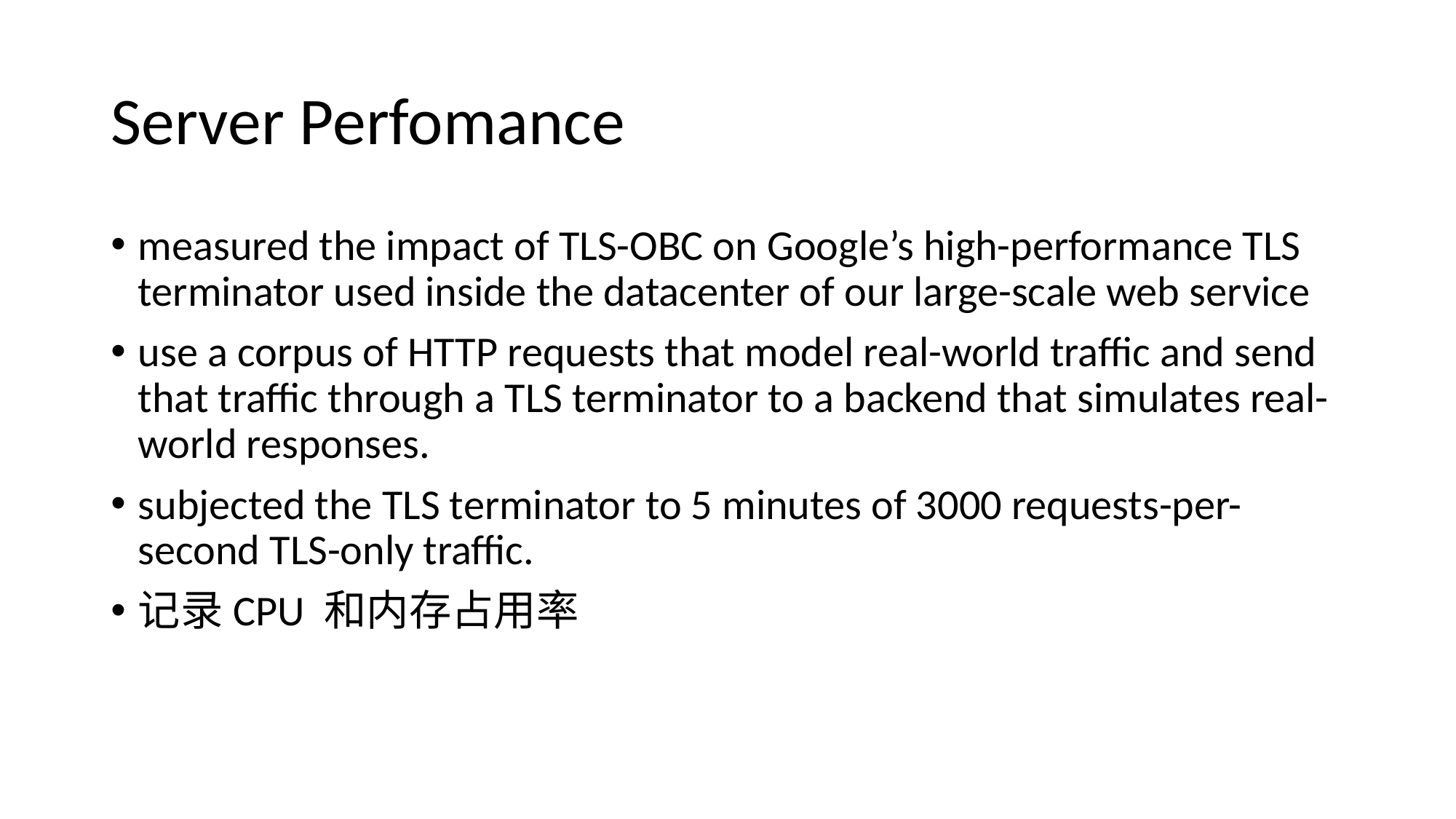

# Server Perfomance
measured the impact of TLS-OBC on Google’s high-performance TLS terminator used inside the datacenter of our large-scale web service
use a corpus of HTTP requests that model real-world traffic and send that traffic through a TLS terminator to a backend that simulates real-world responses.
subjected the TLS terminator to 5 minutes of 3000 requests-per-second TLS-only traffic.
记录CPU 和内存占用率